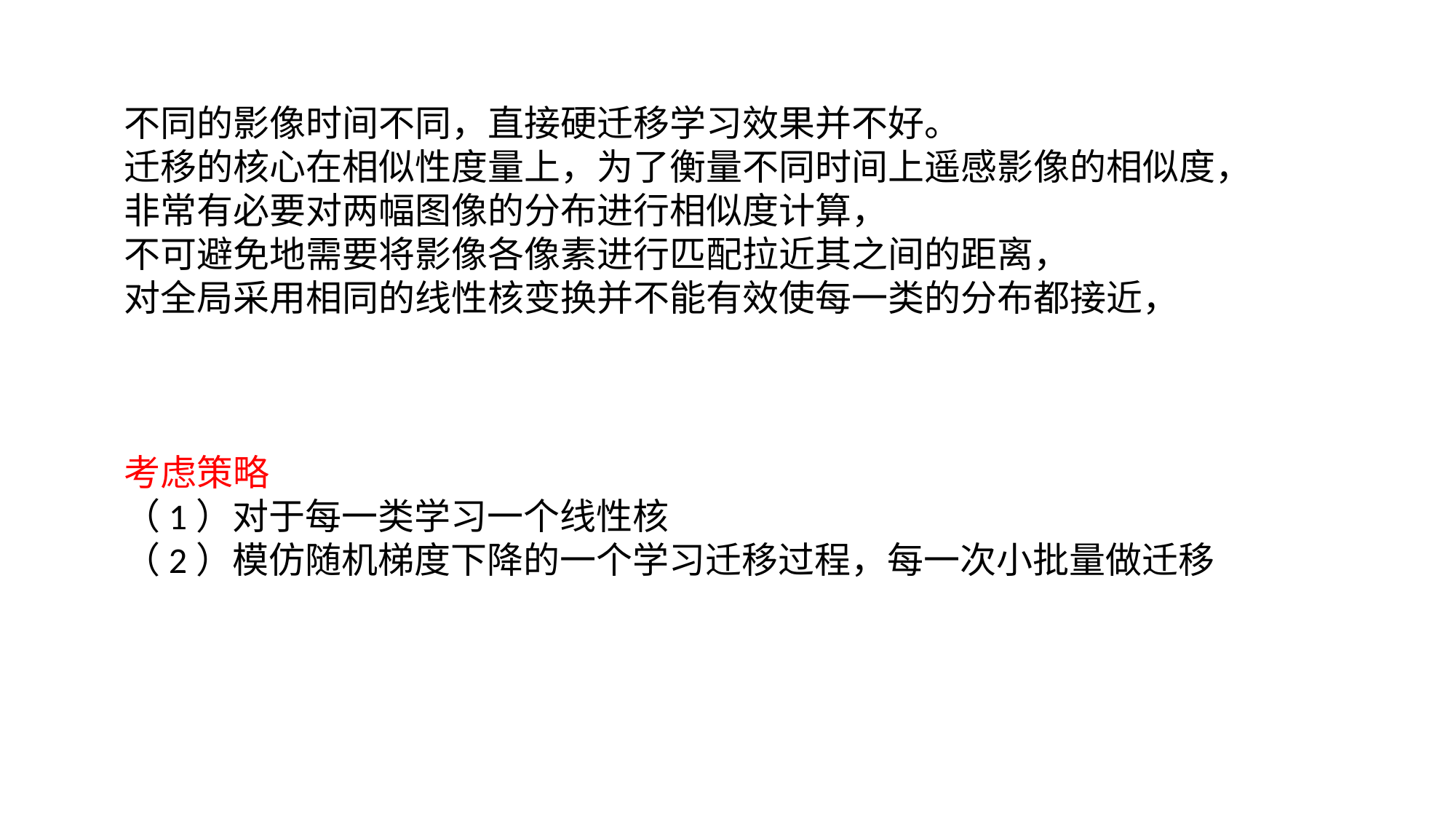

不同的影像时间不同，直接硬迁移学习效果并不好。
迁移的核心在相似性度量上，为了衡量不同时间上遥感影像的相似度，
非常有必要对两幅图像的分布进行相似度计算，
不可避免地需要将影像各像素进行匹配拉近其之间的距离，
对全局采用相同的线性核变换并不能有效使每一类的分布都接近，

考虑策略
（1）对于每一类学习一个线性核
（2）模仿随机梯度下降的一个学习迁移过程，每一次小批量做迁移